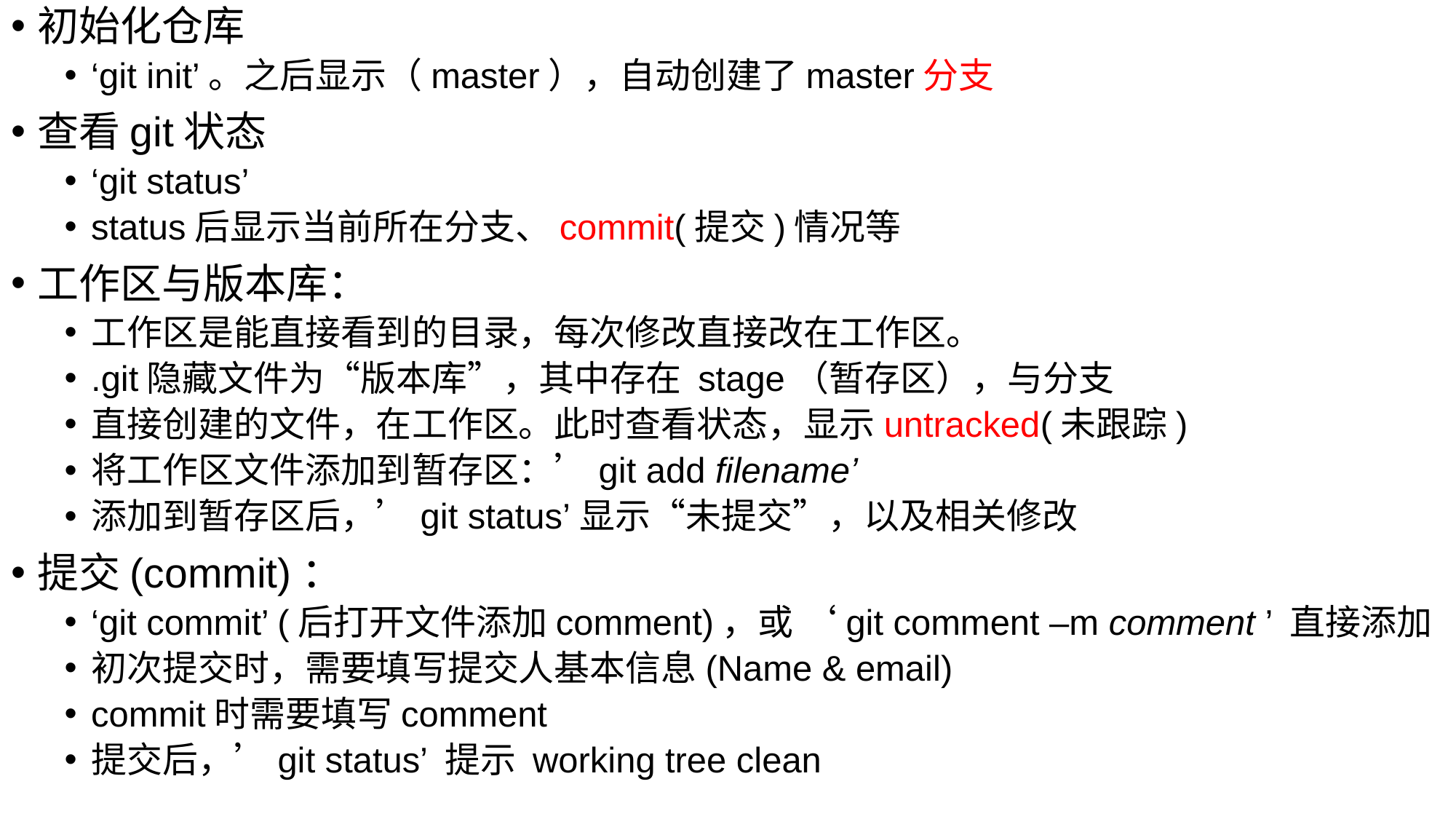

初始化仓库
‘git init’。之后显示（master），自动创建了master分支
查看git状态
‘git status’
status后显示当前所在分支、commit(提交)情况等
工作区与版本库：
工作区是能直接看到的目录，每次修改直接改在工作区。
.git隐藏文件为“版本库”，其中存在 stage（暂存区），与分支
直接创建的文件，在工作区。此时查看状态，显示untracked(未跟踪)
将工作区文件添加到暂存区：’git add filename’
添加到暂存区后，’git status’显示“未提交”，以及相关修改
提交(commit)：
‘git commit’ (后打开文件添加comment)，或 ‘git comment –m comment ’ 直接添加
初次提交时，需要填写提交人基本信息(Name & email)
commit时需要填写comment
提交后，’git status’ 提示 working tree clean